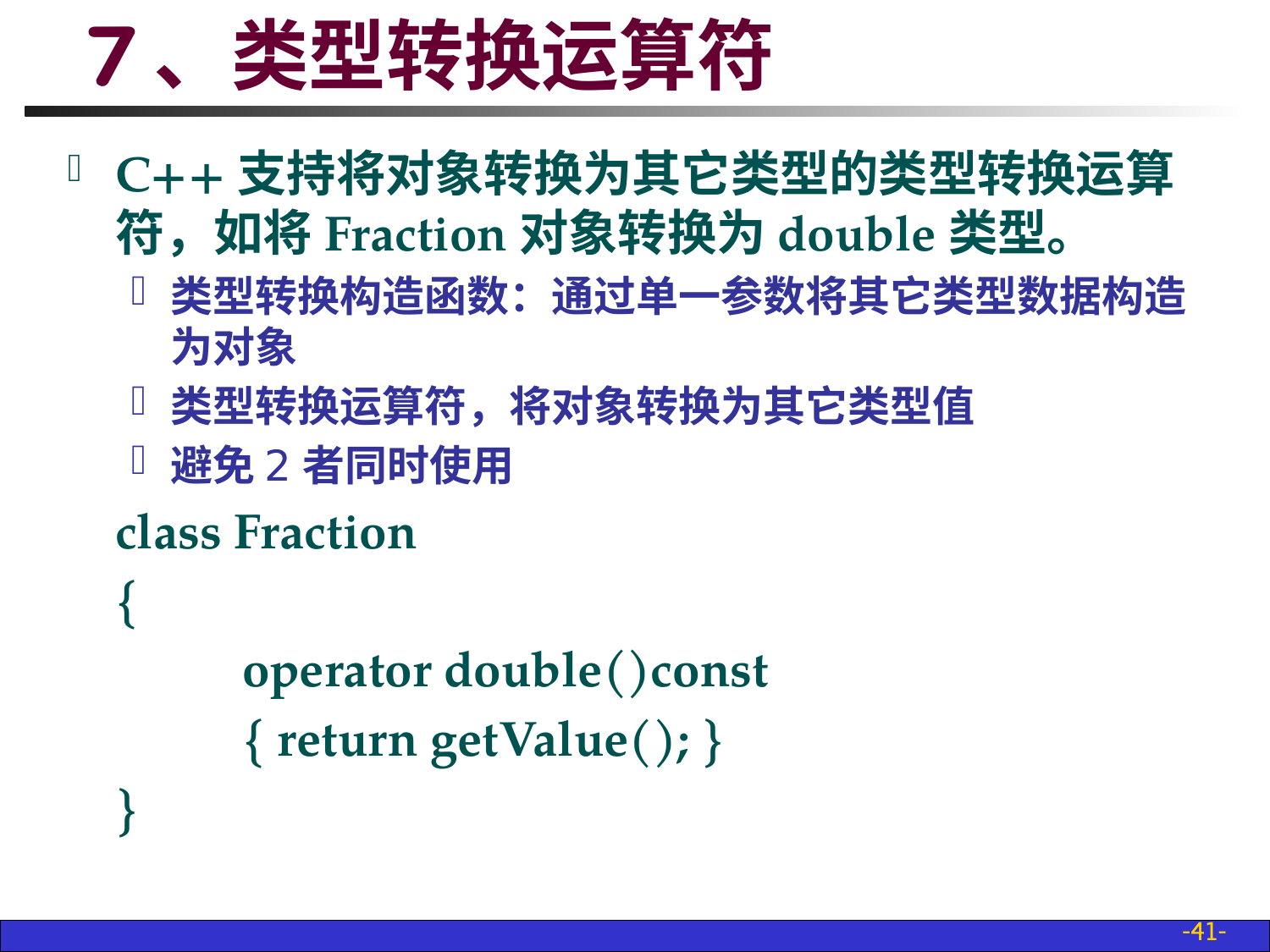

# 7、类型转换运算符
C++支持将对象转换为其它类型的类型转换运算符，如将Fraction对象转换为double类型。
类型转换构造函数：通过单一参数将其它类型数据构造为对象
类型转换运算符，将对象转换为其它类型值
避免2者同时使用
	class Fraction
	{
		operator double()const
		{ return getValue(); }
	}
-41-